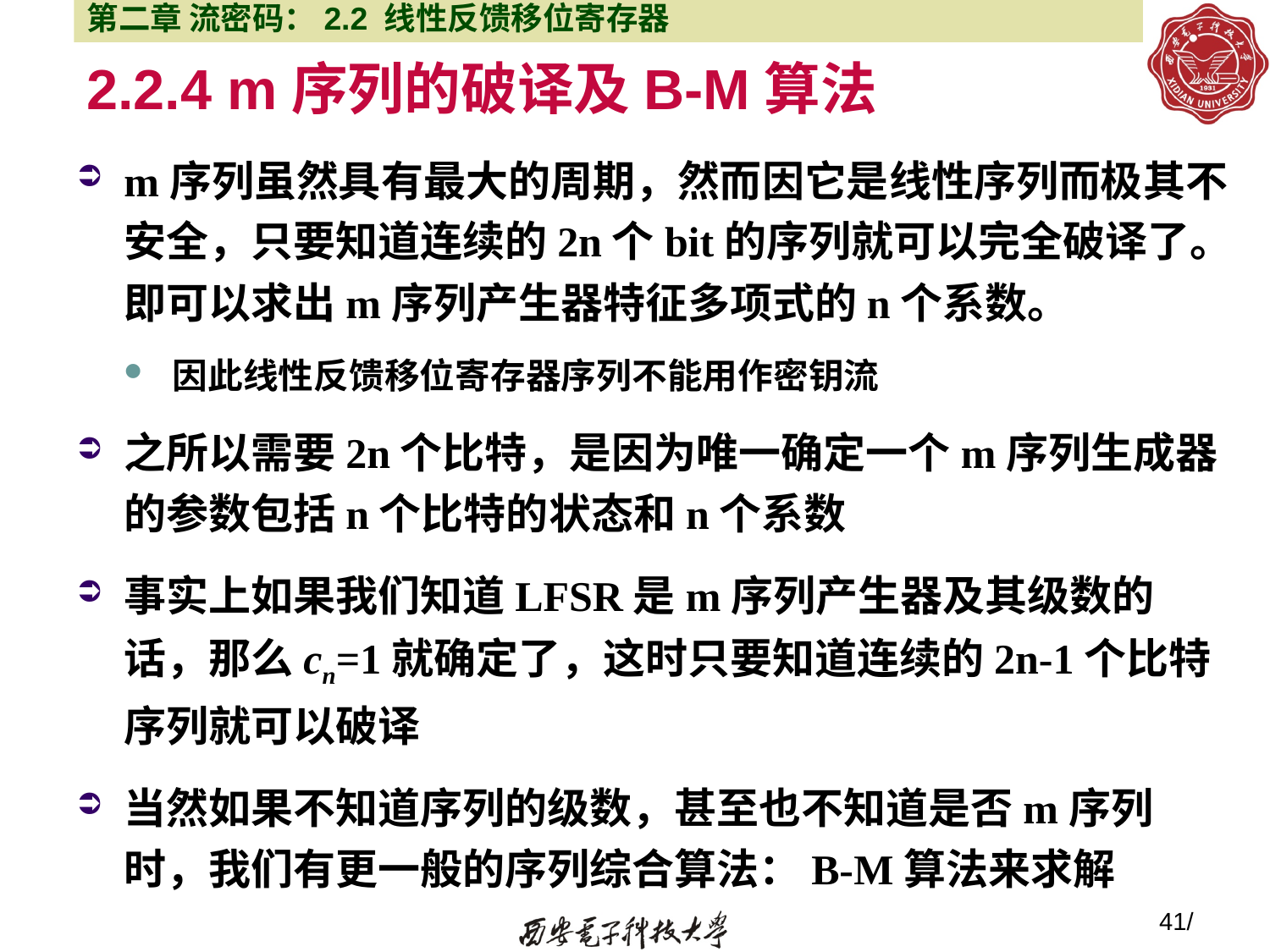

第二章 流密码：2.2 线性反馈移位寄存器
# 2.2.4 m序列的破译及B-M算法
m序列虽然具有最大的周期，然而因它是线性序列而极其不安全，只要知道连续的2n个bit的序列就可以完全破译了。即可以求出m序列产生器特征多项式的n个系数。
因此线性反馈移位寄存器序列不能用作密钥流
之所以需要2n个比特，是因为唯一确定一个m序列生成器的参数包括n个比特的状态和n个系数
事实上如果我们知道LFSR是m序列产生器及其级数的话，那么cn=1就确定了，这时只要知道连续的2n-1个比特序列就可以破译
当然如果不知道序列的级数，甚至也不知道是否m序列时，我们有更一般的序列综合算法：B-M算法来求解
41/